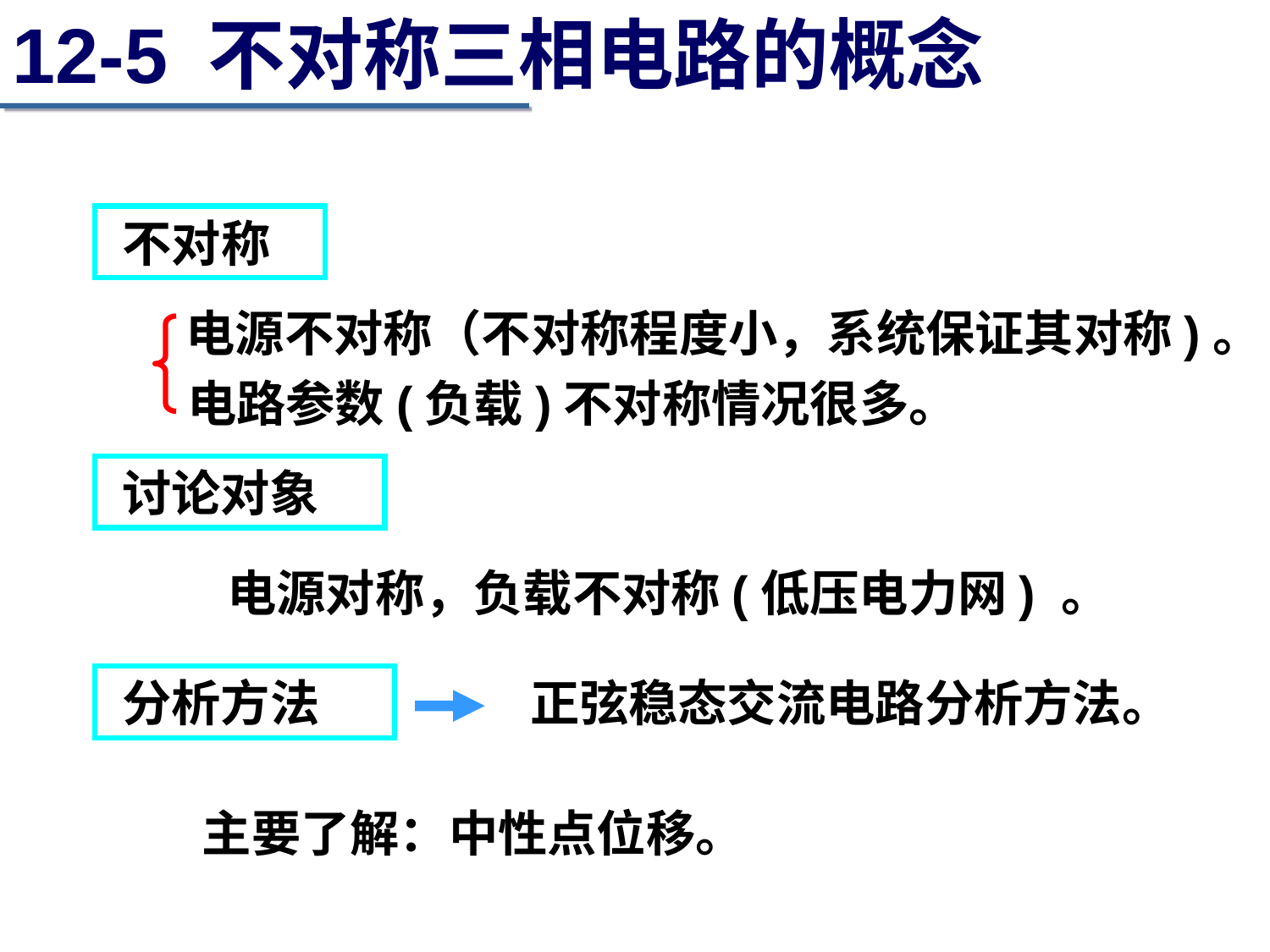

12-5 不对称三相电路的概念
不对称
电源不对称（不对称程度小，系统保证其对称)。

电路参数(负载)不对称情况很多。
讨论对象
电源对称，负载不对称(低压电力网) 。
分析方法
正弦稳态交流电路分析方法。

主要了解：中性点位移。